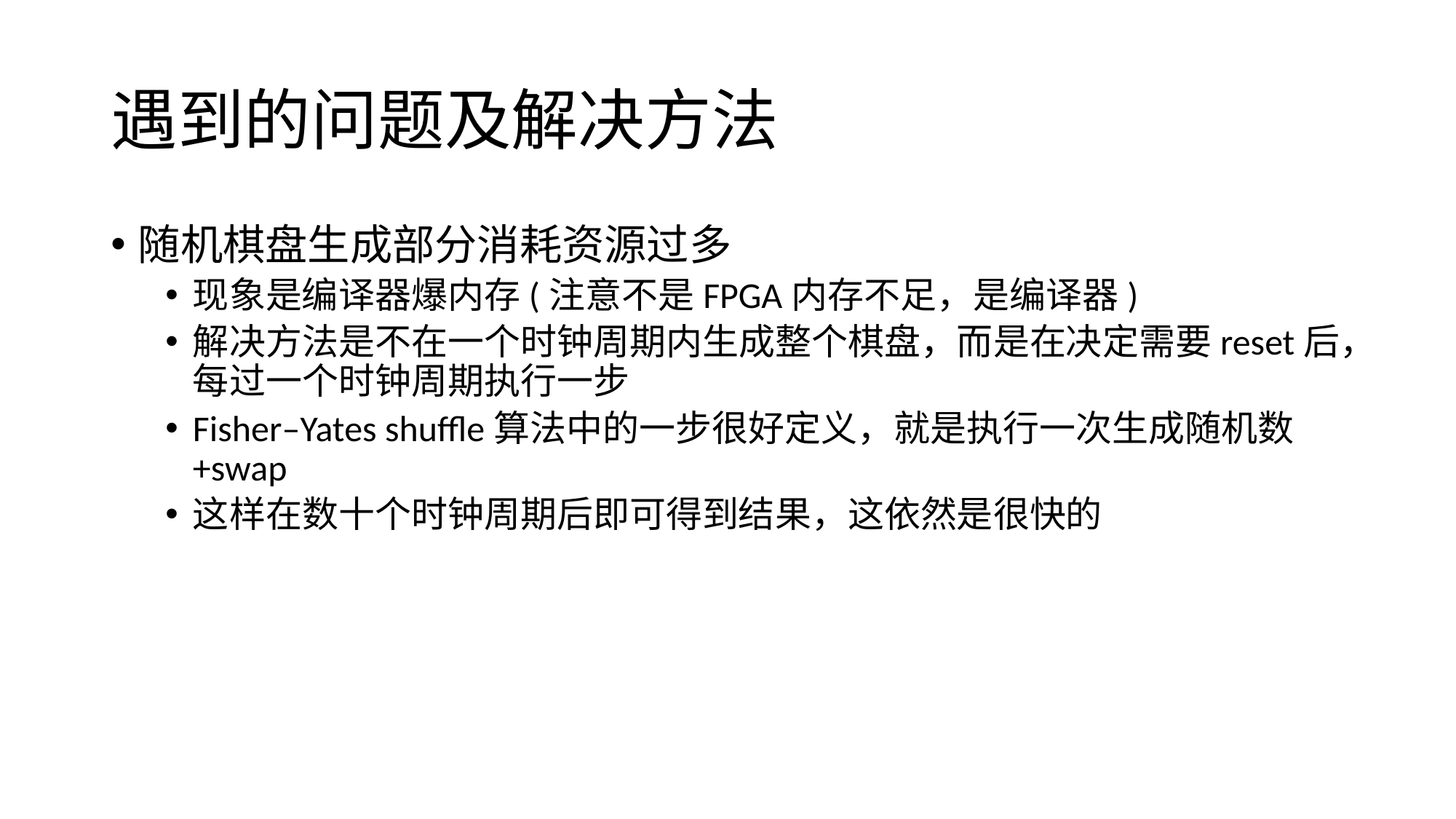

# 遇到的问题及解决方法
随机棋盘生成部分消耗资源过多
现象是编译器爆内存(注意不是FPGA内存不足，是编译器)
解决方法是不在一个时钟周期内生成整个棋盘，而是在决定需要reset后，每过一个时钟周期执行一步
Fisher–Yates shuffle算法中的一步很好定义，就是执行一次生成随机数+swap
这样在数十个时钟周期后即可得到结果，这依然是很快的